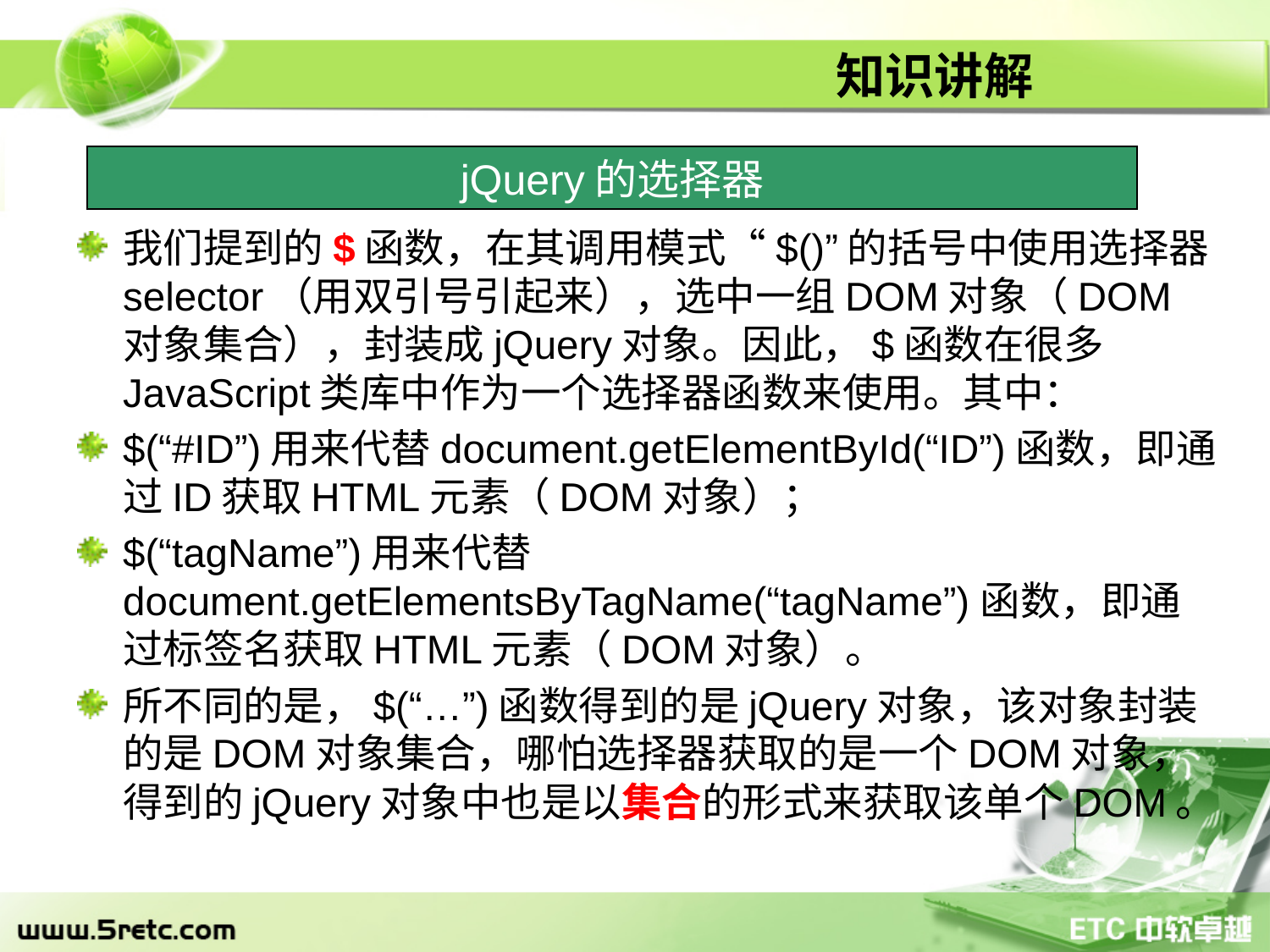

# 知识讲解
jQuery的选择器
我们提到的$函数，在其调用模式“$()”的括号中使用选择器selector（用双引号引起来），选中一组DOM对象（DOM对象集合），封装成jQuery对象。因此，$函数在很多JavaScript类库中作为一个选择器函数来使用。其中：
$(“#ID”)用来代替document.getElementById(“ID”)函数，即通过ID获取HTML元素（DOM对象）；
$(“tagName”)用来代替document.getElementsByTagName(“tagName”)函数，即通过标签名获取HTML元素（DOM对象）。
所不同的是，$(“…”)函数得到的是jQuery对象，该对象封装的是DOM对象集合，哪怕选择器获取的是一个DOM对象，得到的jQuery对象中也是以集合的形式来获取该单个DOM。